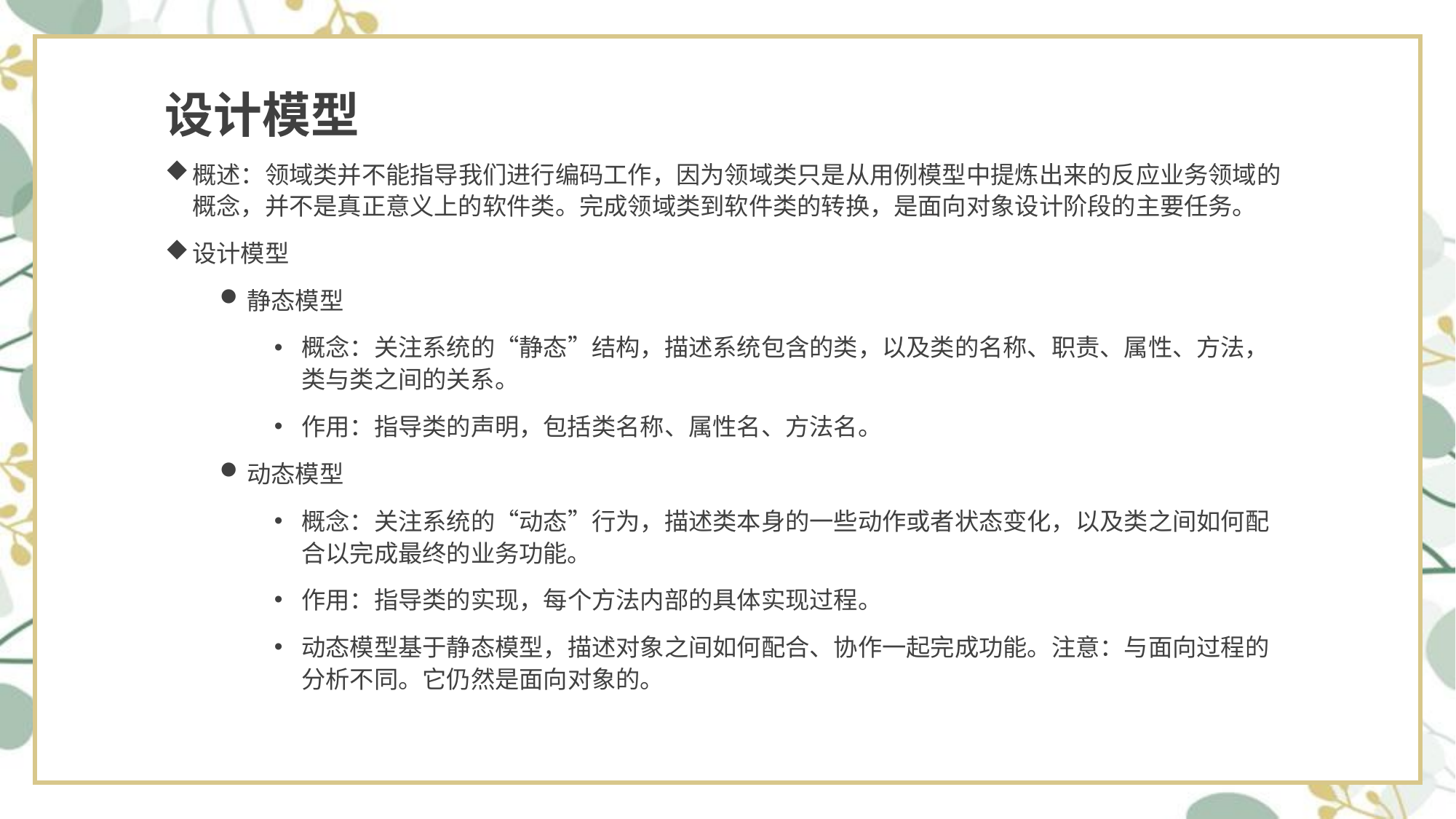

# 设计模型
概述：领域类并不能指导我们进行编码工作，因为领域类只是从用例模型中提炼出来的反应业务领域的概念，并不是真正意义上的软件类。完成领域类到软件类的转换，是面向对象设计阶段的主要任务。
设计模型
静态模型
概念：关注系统的“静态”结构，描述系统包含的类，以及类的名称、职责、属性、方法，类与类之间的关系。
作用：指导类的声明，包括类名称、属性名、方法名。
动态模型
概念：关注系统的“动态”行为，描述类本身的一些动作或者状态变化，以及类之间如何配合以完成最终的业务功能。
作用：指导类的实现，每个方法内部的具体实现过程。
动态模型基于静态模型，描述对象之间如何配合、协作一起完成功能。注意：与面向过程的分析不同。它仍然是面向对象的。